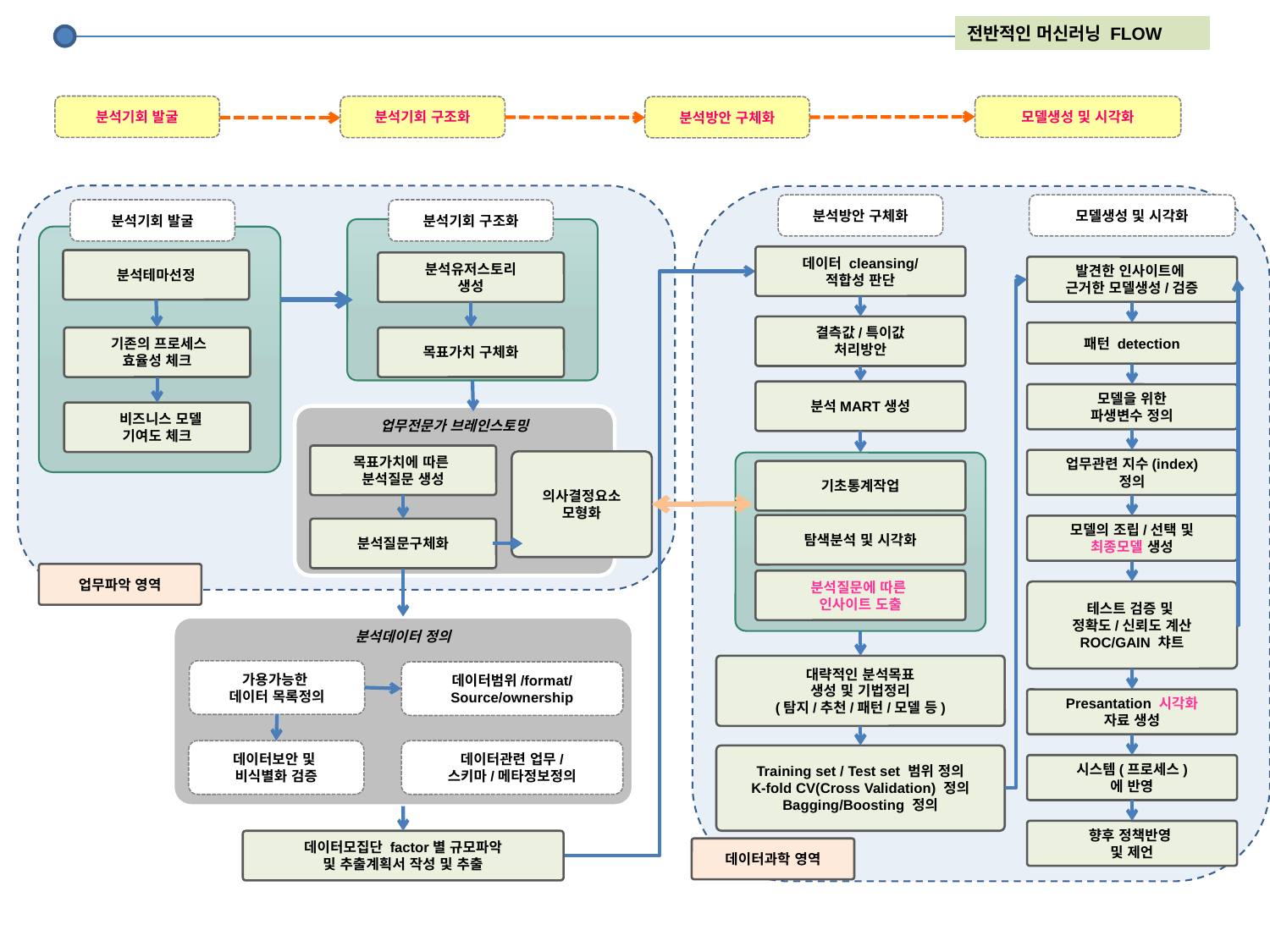

전반적인 머신러닝 FLOW

분석기회 발굴
모델생성 및 시각화
분석기회 구조화
분석방안 구체화

분석방안 구체화
모델생성 및 시각화
분석기회 발굴
분석기회 구조화

데이터 cleansing/
적합성 판단
분석테마선정
분석유저스토리
생성
발견한 인사이트에
근거한 모델생성/검증
결측값/특이값
처리방안
패턴 detection
목표가치 구체화
 기존의 프로세스
효율성 체크
분석MART생성
모델을 위한
파생변수 정의
 비즈니스 모델
기여도 체크
업무전문가 브레인스토밍
목표가치에 따른
분석질문 생성
업무관련 지수(index)
정의
의사결정요소
모형화

기초통계작업
탐색분석 및 시각화
모델의 조립/선택 및
최종모델 생성
분석질문구체화
업무파악 영역
분석질문에 따른
인사이트 도출
테스트 검증 및
정확도/신뢰도 계산
ROC/GAIN 챠트
분석데이터 정의
대략적인 분석목표
생성 및 기법정리
(탐지/추천/패턴/모델 등)
가용가능한
데이터 목록정의
데이터범위/format/
Source/ownership
Presantation 시각화
자료 생성
데이터관련 업무/
스키마/메타정보정의
데이터보안 및
비식별화 검증

Training set / Test set 범위 정의
K-fold CV(Cross Validation) 정의
Bagging/Boosting 정의

시스템(프로세스)
에 반영
향후 정책반영
및 제언
데이터모집단 factor별 규모파악
및 추출계획서 작성 및 추출
데이터과학 영역